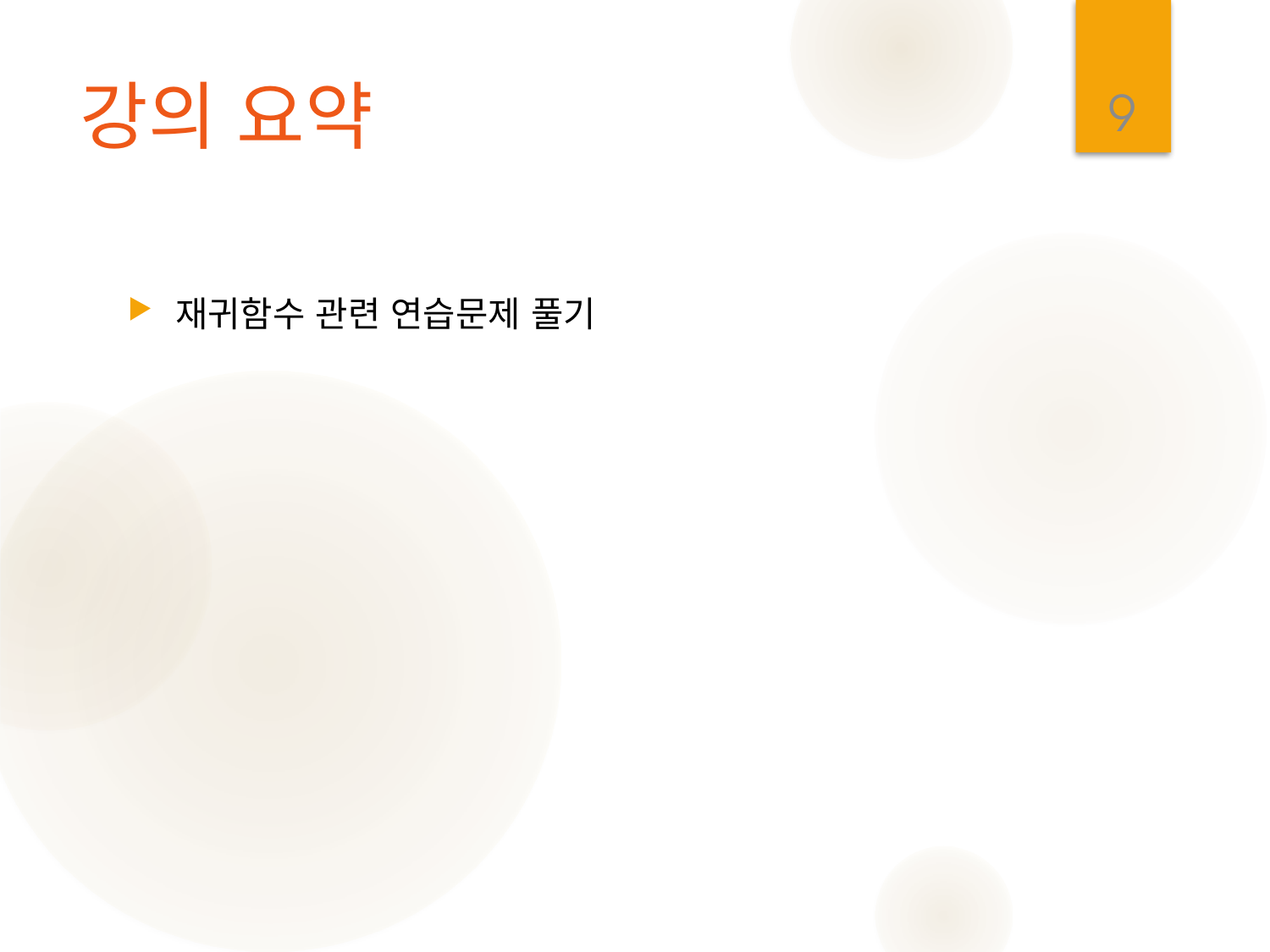

9
# 강의 요약
재귀함수 관련 연습문제 풀기